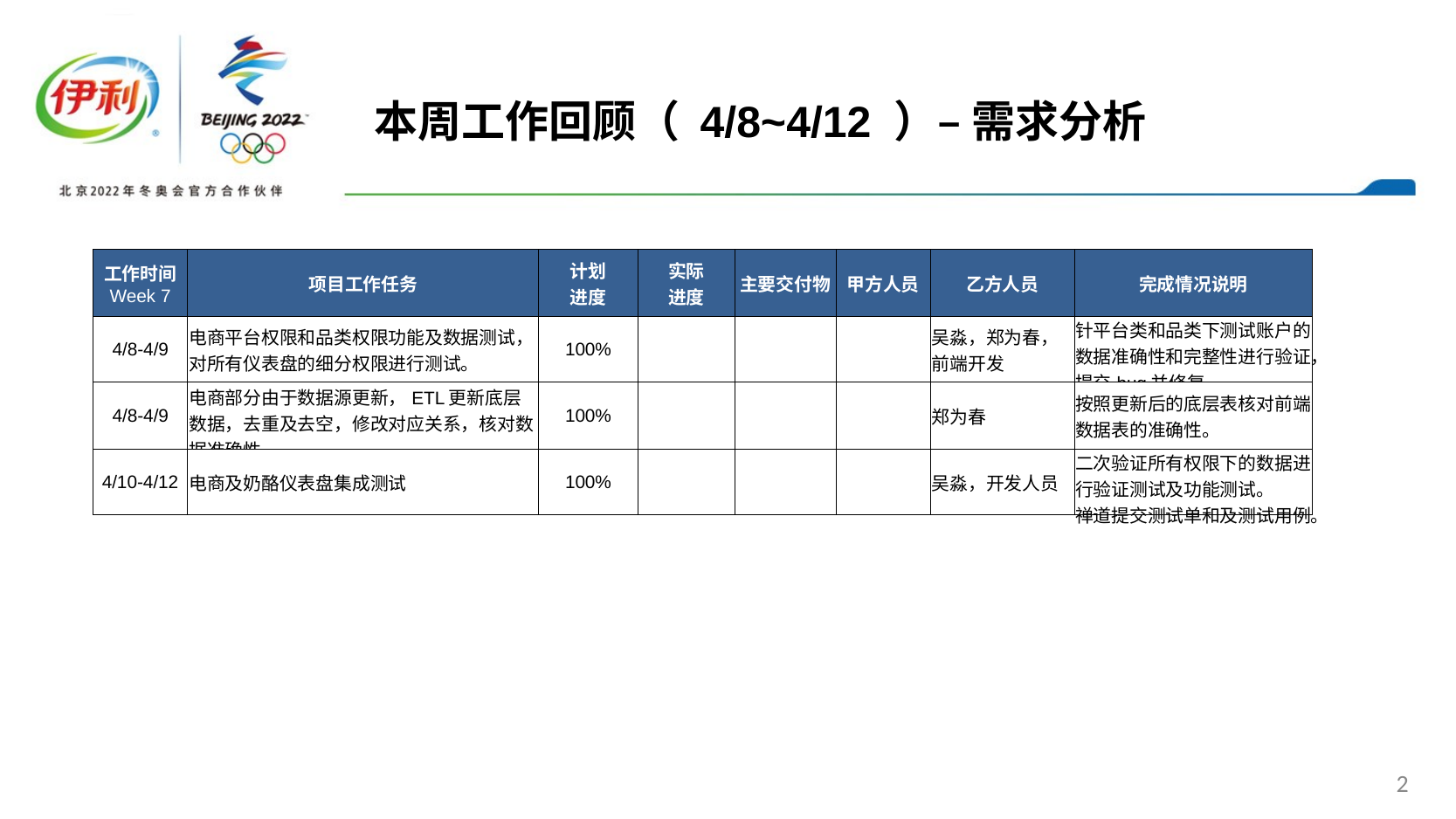

本周工作回顾（ 4/8~4/12 ）– 需求分析
| 工作时间 Week 7 | 项目工作任务 | 计划 进度 | 实际 进度 | 主要交付物 | 甲方人员 | 乙方人员 | 完成情况说明 |
| --- | --- | --- | --- | --- | --- | --- | --- |
| 4/8-4/9 | 电商平台权限和品类权限功能及数据测试，对所有仪表盘的细分权限进行测试。 | 100% |  |  |  | 吴淼，郑为春，前端开发 | 针平台类和品类下测试账户的数据准确性和完整性进行验证，提交bug并修复。 |
| 4/8-4/9 | 电商部分由于数据源更新，ETL更新底层数据，去重及去空，修改对应关系，核对数据准确性。 | 100% |  |  |  | 郑为春 | 按照更新后的底层表核对前端数据表的准确性。 |
| 4/10-4/12 | 电商及奶酪仪表盘集成测试 | 100% |  |  |  | 吴淼，开发人员 | 二次验证所有权限下的数据进行验证测试及功能测试。 禅道提交测试单和及测试用例。 |
2